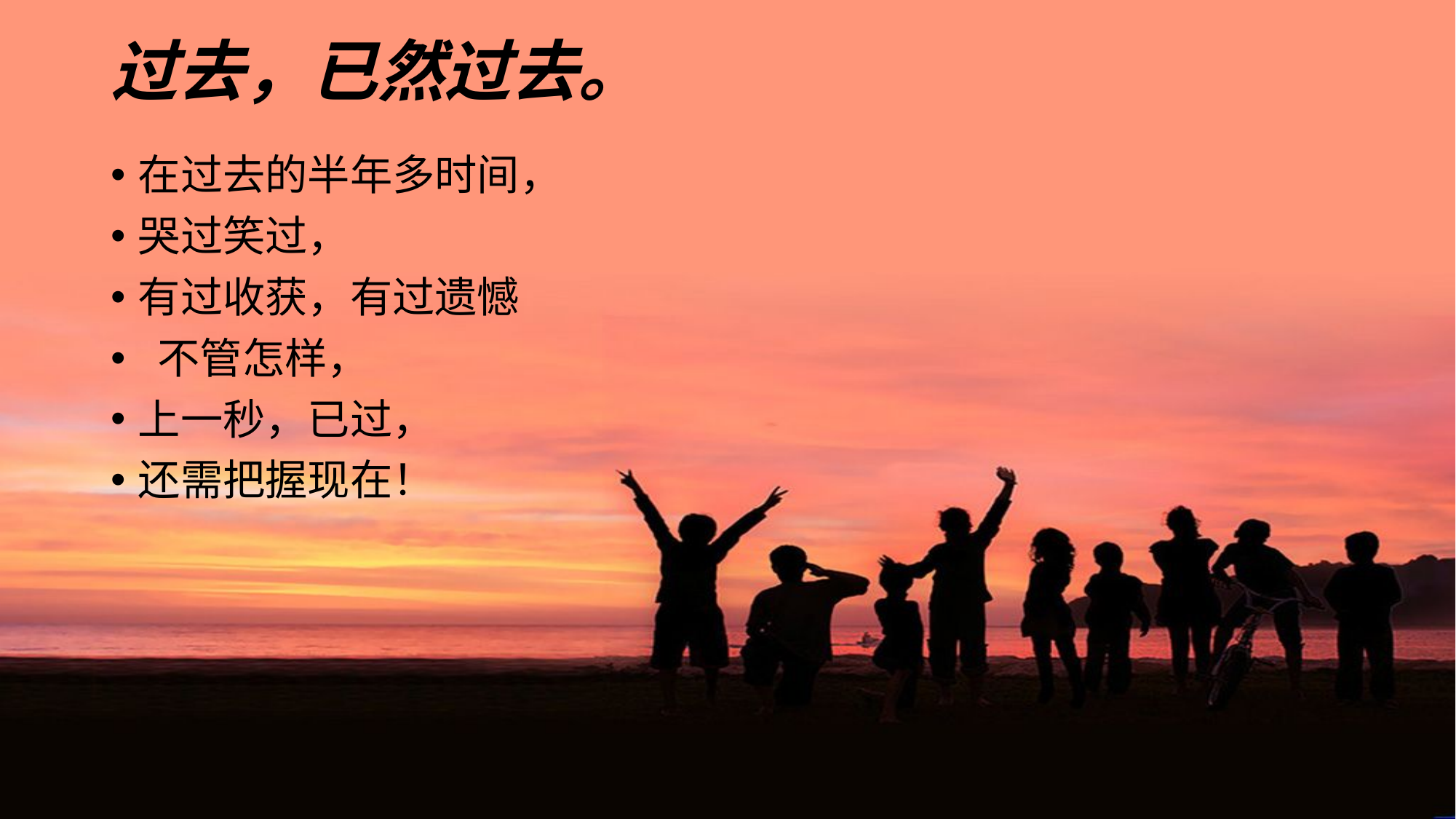

# 过去，已然过去。
在过去的半年多时间，
哭过笑过，
有过收获，有过遗憾
 不管怎样，
上一秒，已过，
还需把握现在！